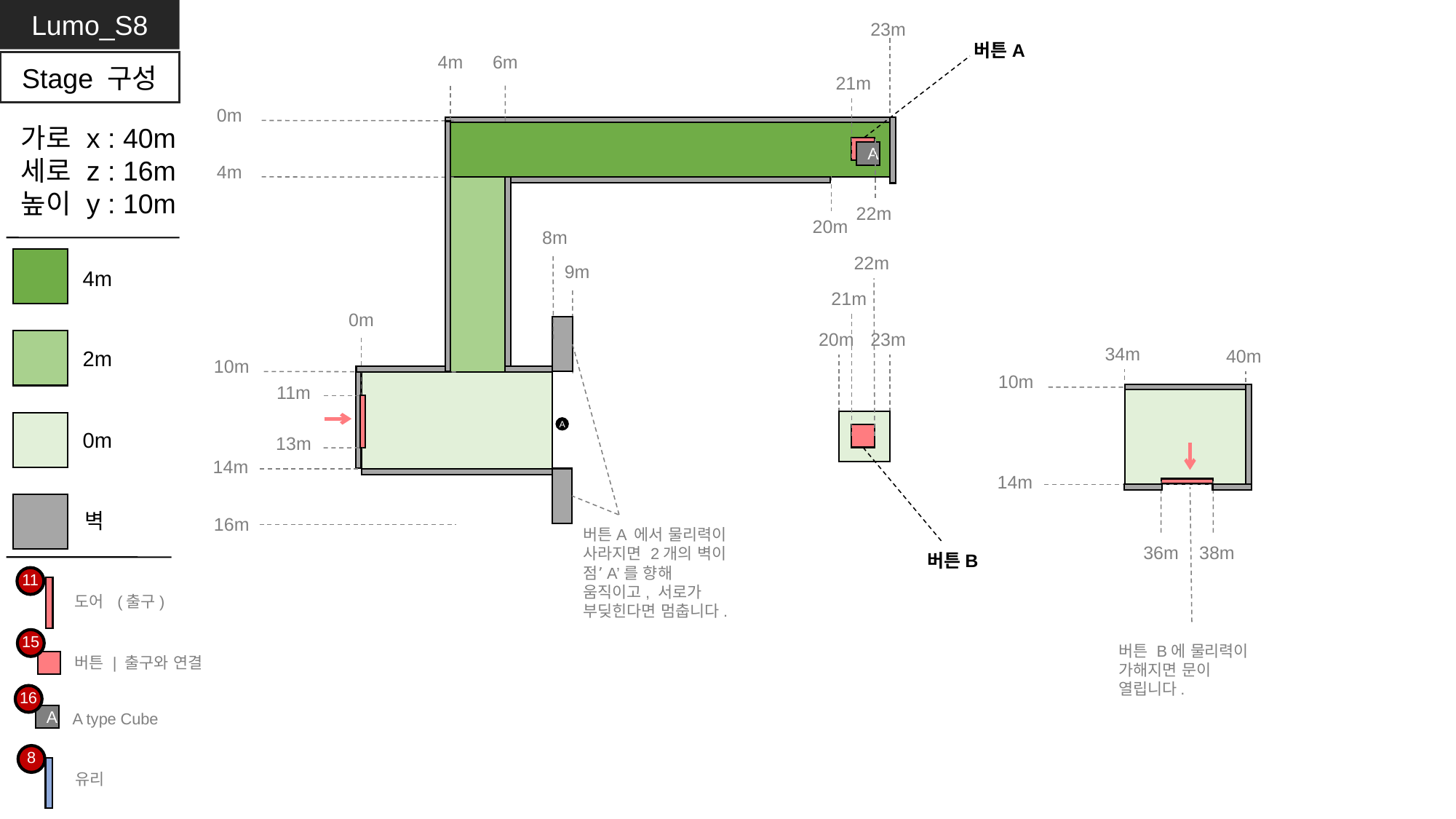

Lumo_S8
23m
버튼A
4m
6m
Stage 구성
21m
0m
가로 x : 40m
세로 z : 16m
높이 y : 10m

4m

2m

0m

벽

A
4m

22m
20m
8m
22m
9m
21m
0m

20m
23m

34m
40m

10m
10m

11m

A

13m

14m
14m

16m
버튼A 에서 물리력이 사라지면 2개의 벽이 점’A’를 향해 움직이고, 서로가 부딪힌다면 멈춥니다.
38m
36m
버튼B

11

도어  (출구)
15

버튼 | 출구와 연결

버튼 B에 물리력이 가해지면 문이 열립니다.
16

A type Cube
A
8

유리